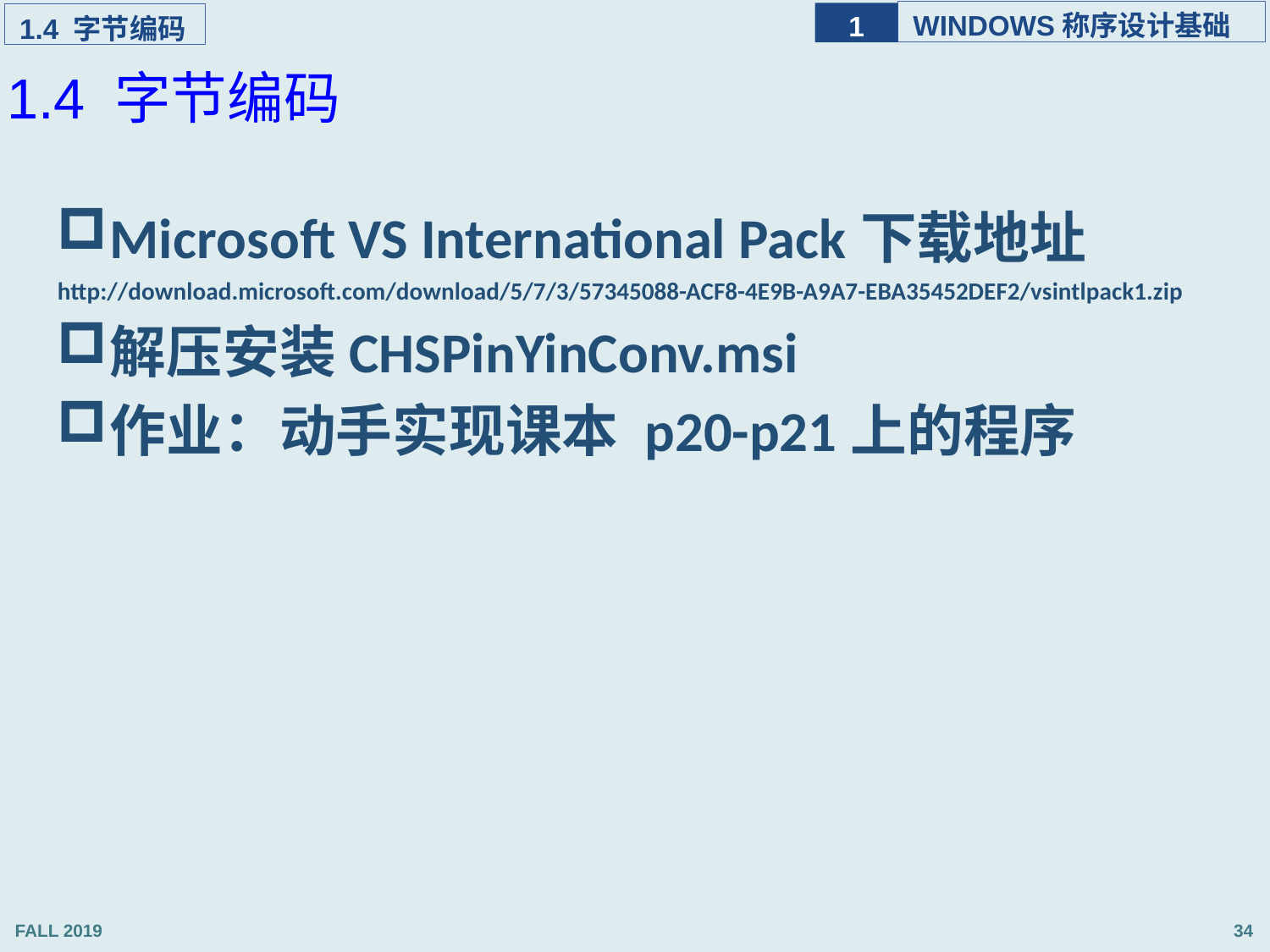

1.4 字节编码
Microsoft VS International Pack下载地址
http://download.microsoft.com/download/5/7/3/57345088-ACF8-4E9B-A9A7-EBA35452DEF2/vsintlpack1.zip
解压安装CHSPinYinConv.msi
作业：动手实现课本 p20-p21上的程序